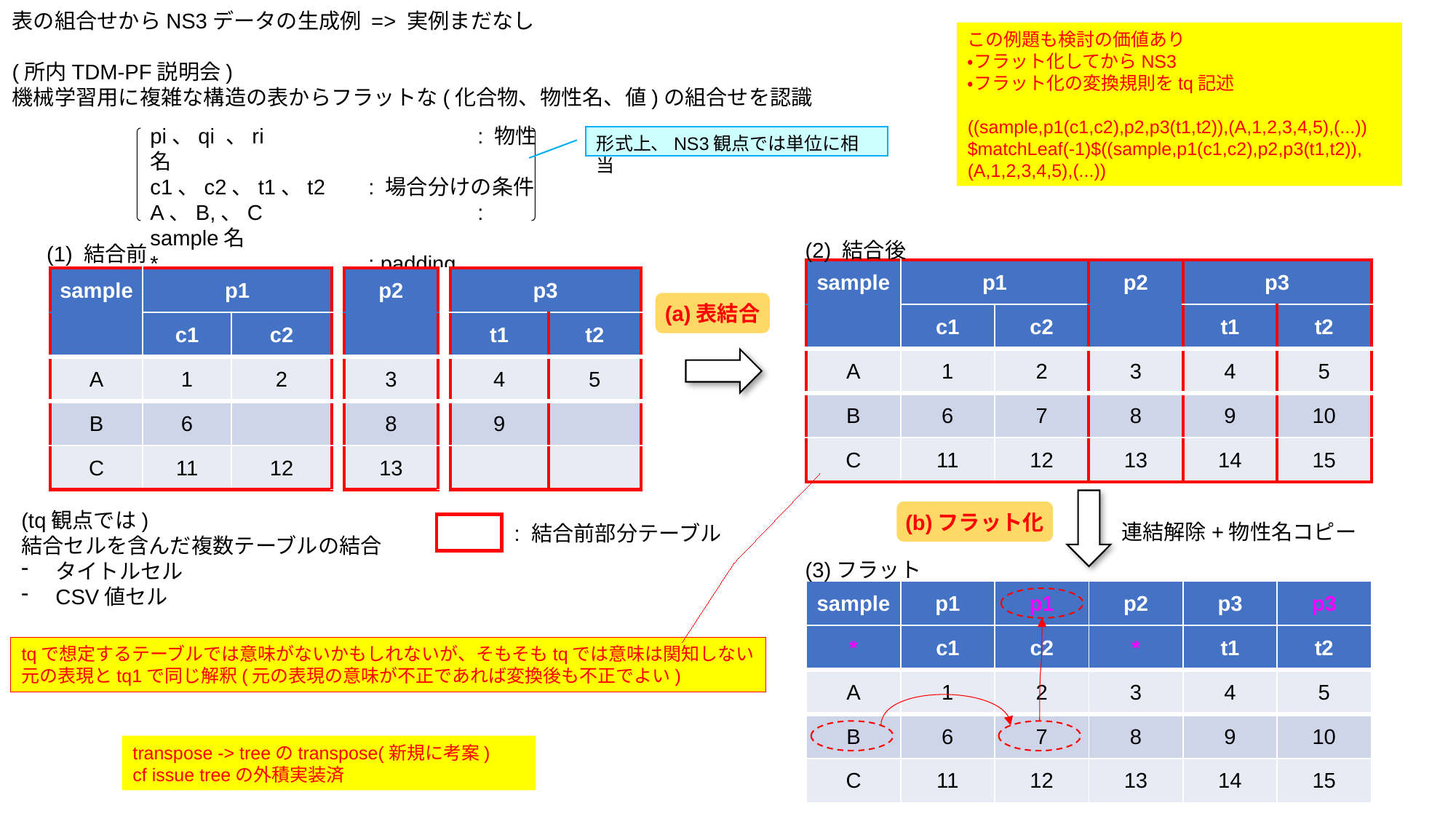

表の組合せからNS3データの生成例 => 実例まだなし

(所内TDM-PF説明会)
機械学習用に複雑な構造の表からフラットな(化合物、物性名、値)の組合せを認識
この例題も検討の価値あり
・フラット化してからNS3
・フラット化の変換規則をtq記述

((sample,p1(c1,c2),p2,p3(t1,t2)),(A,1,2,3,4,5),(...))
$matchLeaf(-1)$((sample,p1(c1,c2),p2,p3(t1,t2)),
(A,1,2,3,4,5),(...))
pi、qi 、ri		: 物性名
c1、c2、t1、t2	: 場合分けの条件
A、B,、C		: sample名
*		: padding
形式上、NS3観点では単位に相当

(2) 結合後
(1) 結合前
| sample | p1 |  | p2 | p3 |  |
| --- | --- | --- | --- | --- | --- |
|  | c1 | c2 |  | t1 | t2 |
| A | 1 | 2 | 3 | 4 | 5 |
| B | 6 | 7 | 8 | 9 | 10 |
| C | 11 | 12 | 13 | 14 | 15 |
| sample | p1 |  |  | p2 |  | p3 |  |
| --- | --- | --- | --- | --- | --- | --- | --- |
|  | c1 | c2 |  |  |  | t1 | t2 |
| A | 1 | 2 |  | 3 |  | 4 | 5 |
| B | 6 |  |  | 8 |  | 9 |  |
| C | 11 | 12 |  | 13 |  |  |  |
(a)表結合

(tq観点では)
結合セルを含んだ複数テーブルの結合
タイトルセル
CSV値セル
(b)フラット化

連結解除+物性名コピー

: 結合前部分テーブル
(3)フラット
| sample | p1 | p1 | p2 | p3 | p3 |
| --- | --- | --- | --- | --- | --- |
| \* | c1 | c2 | \* | t1 | t2 |
| A | 1 | 2 | 3 | 4 | 5 |
| B | 6 | 7 | 8 | 9 | 10 |
| C | 11 | 12 | 13 | 14 | 15 |

tqで想定するテーブルでは意味がないかもしれないが、そもそもtqでは意味は関知しない
元の表現とtq1で同じ解釈(元の表現の意味が不正であれば変換後も不正でよい)

transpose -> treeのtranspose(新規に考案)
cf issue treeの外積実装済